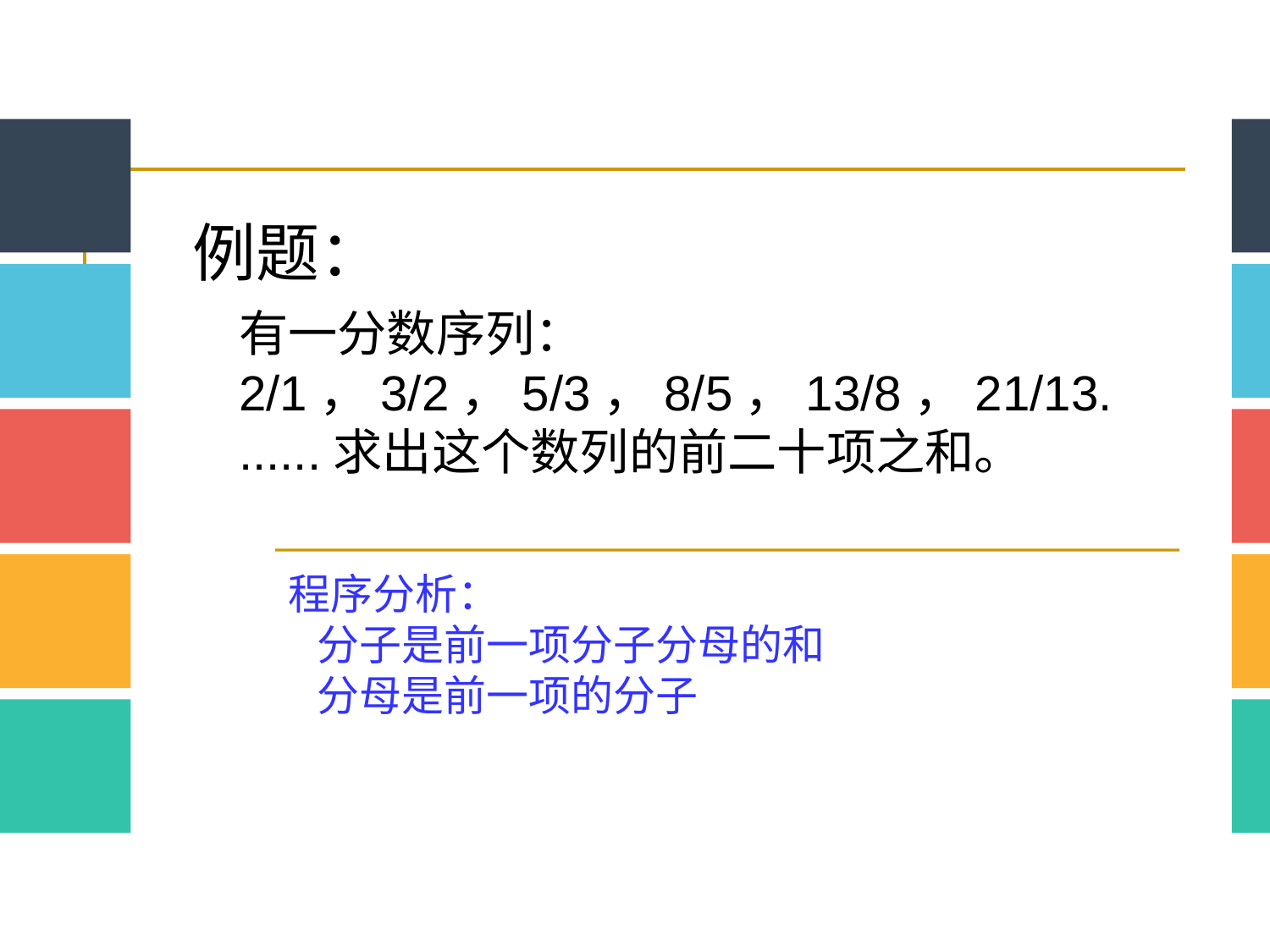

例题：

有一分数序列：2/1，3/2，5/3，8/5，13/8，21/13.......求出这个数列的前二十项之和。

程序分析：
  分子是前一项分子分母的和
  分母是前一项的分子